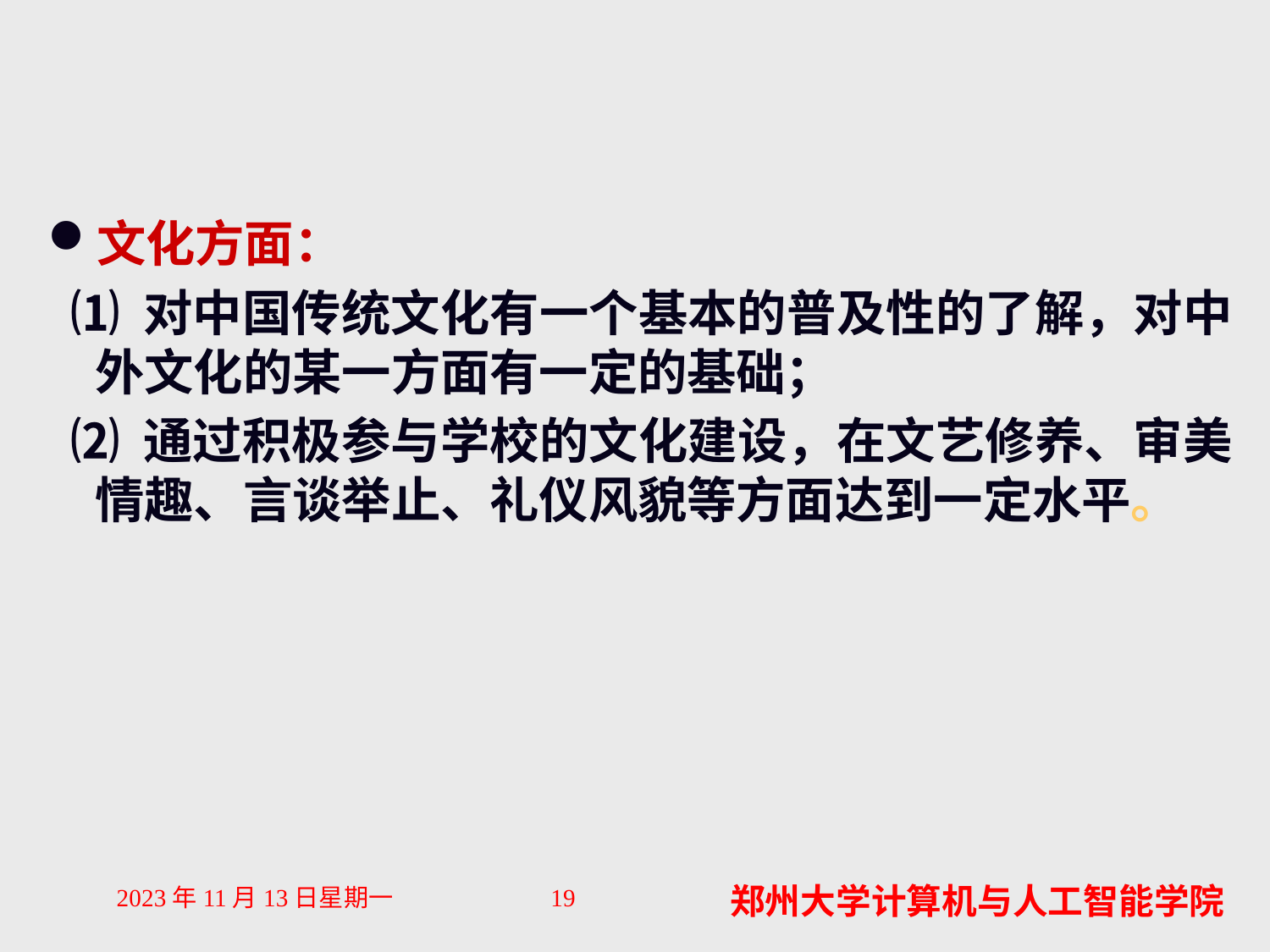

#
文化方面：
  ⑴ 对中国传统文化有一个基本的普及性的了解，对中外文化的某一方面有一定的基础；
  ⑵ 通过积极参与学校的文化建设，在文艺修养、审美情趣、言谈举止、礼仪风貌等方面达到一定水平。